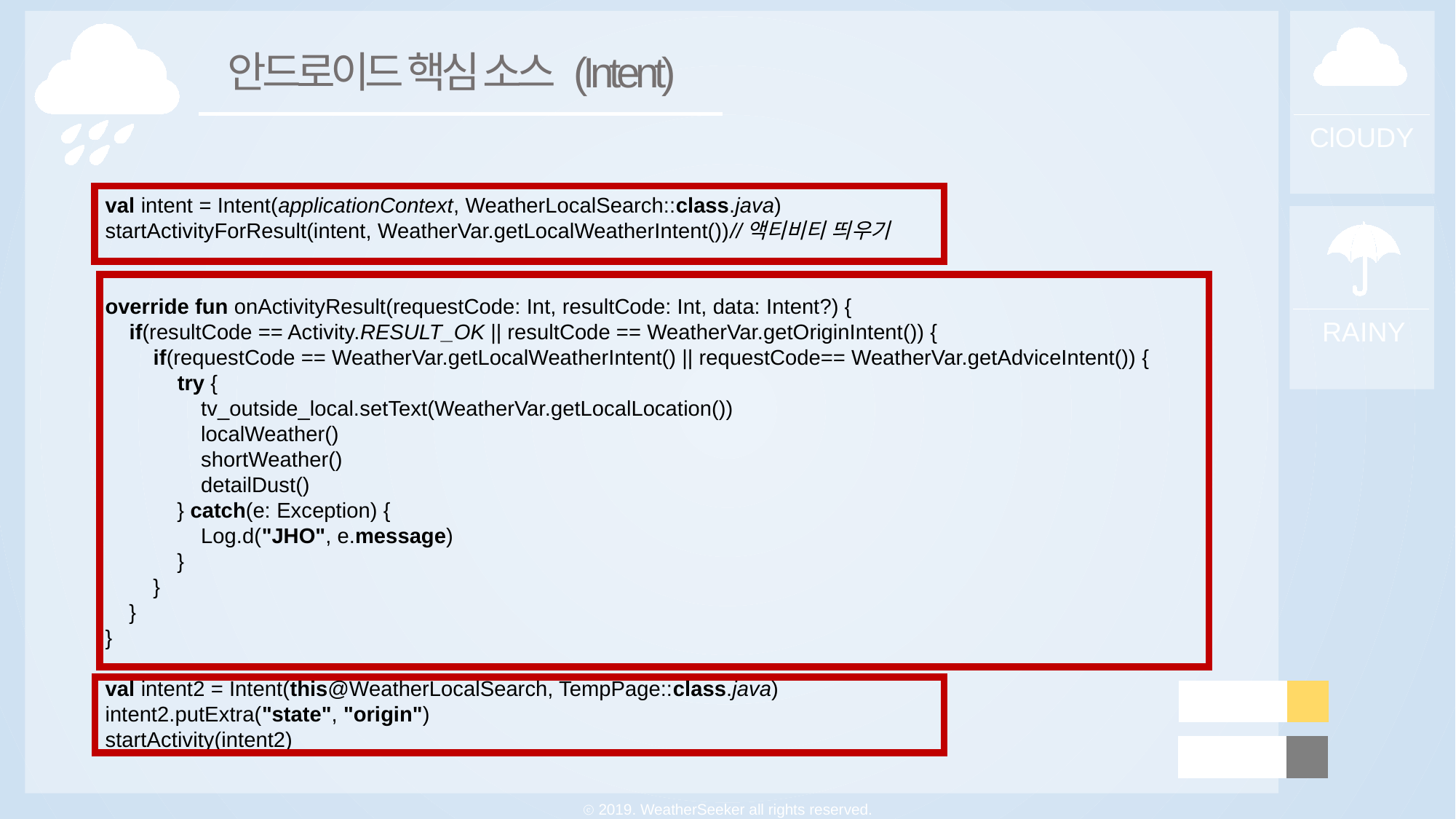

안드로이드 핵심 소스 (Intent)
ClOUDY

val intent = Intent(applicationContext, WeatherLocalSearch::class.java)
startActivityForResult(intent, WeatherVar.getLocalWeatherIntent())//액티비티 띄우기

override fun onActivityResult(requestCode: Int, resultCode: Int, data: Intent?) {
    if(resultCode == Activity.RESULT_OK || resultCode == WeatherVar.getOriginIntent()) {
        if(requestCode == WeatherVar.getLocalWeatherIntent() || requestCode== WeatherVar.getAdviceIntent()) {
            try {
                tv_outside_local.setText(WeatherVar.getLocalLocation())
                localWeather()
                shortWeather()
                detailDust()
            } catch(e: Exception) {
                Log.d("JHO", e.message)
            }
        }
    }
}

val intent2 = Intent(this@WeatherLocalSearch, TempPage::class.java)
intent2.putExtra("state", "origin")
startActivity(intent2)

RAINY